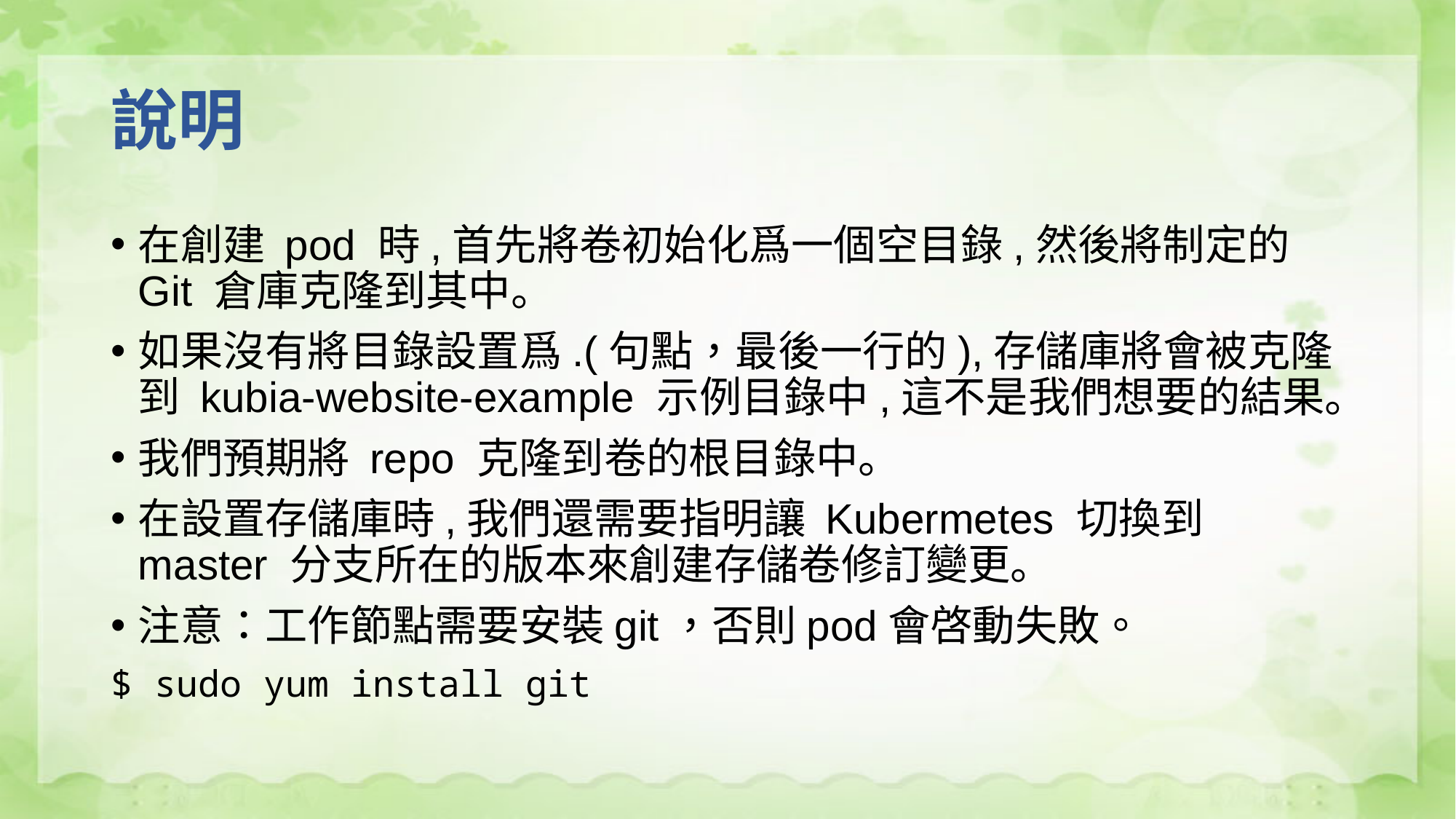

# 說明
在創建 pod 時,首先將卷初始化爲一個空目錄,然後將制定的 Git 倉庫克隆到其中。
如果沒有將目錄設置爲.(句點，最後一行的),存儲庫將會被克隆到 kubia-website-example 示例目錄中,這不是我們想要的結果。
我們預期將 repo 克隆到卷的根目錄中。
在設置存儲庫時,我們還需要指明讓 Kubermetes 切換到 master 分支所在的版本來創建存儲卷修訂變更。
注意：工作節點需要安裝git，否則pod會啓動失敗。
$ sudo yum install git